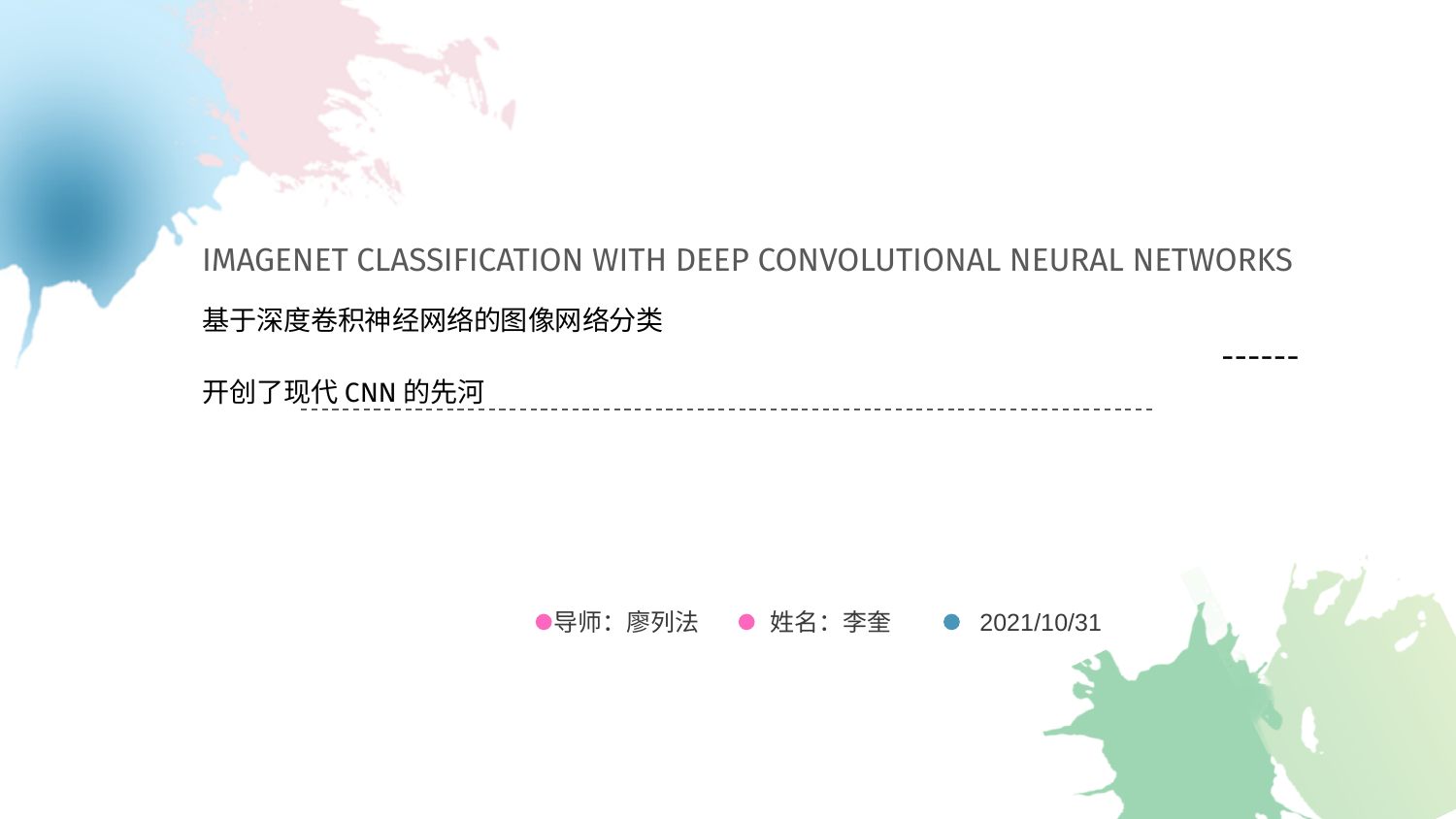

ImageNet Classification with Deep Convolutional Neural Networks
基于深度卷积神经网络的图像网络分类
							------开创了现代CNN的先河
导师：廖列法
2021/10/31
姓名：李奎